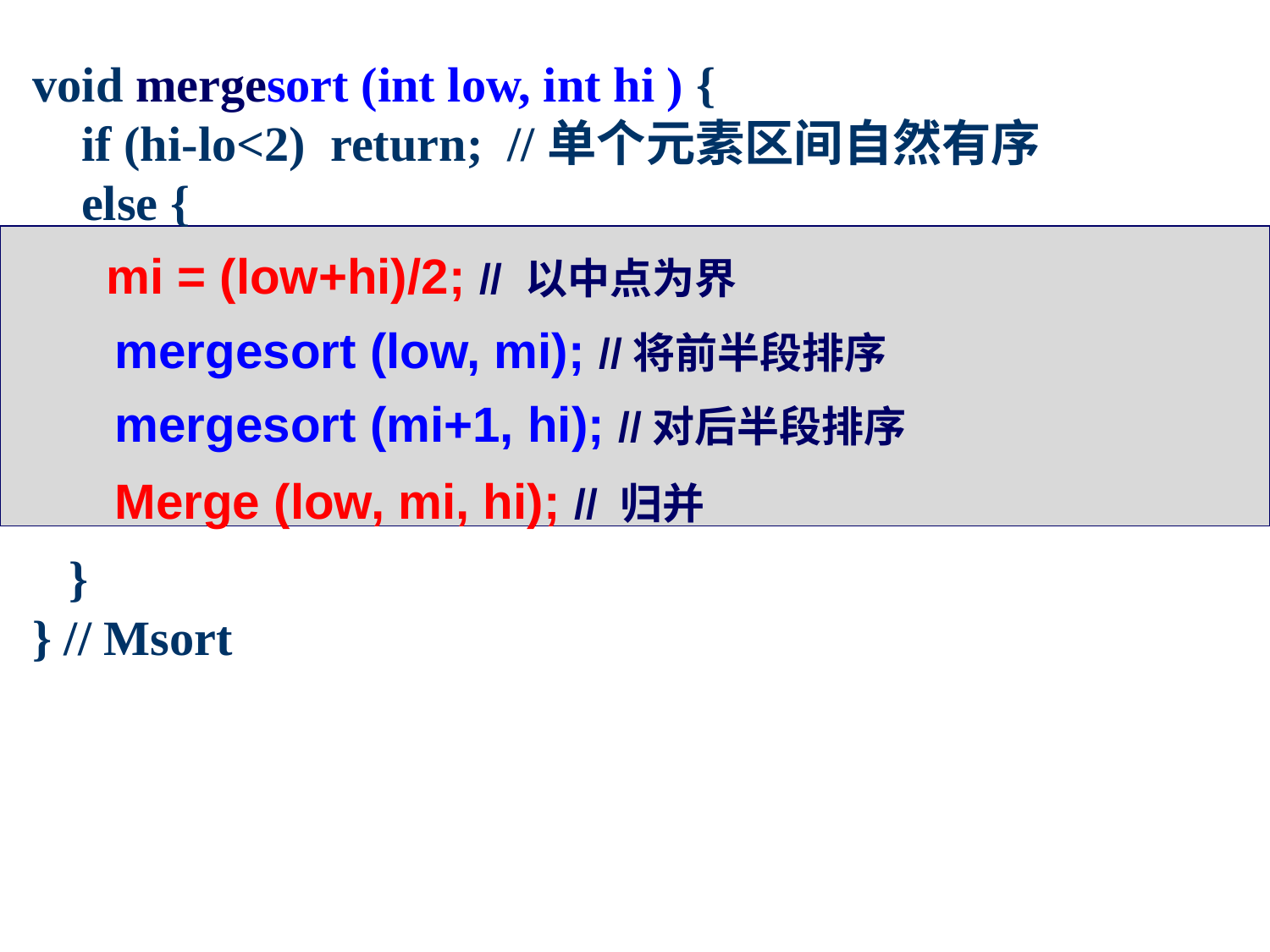

void mergesort (int low, int hi ) {
    if (hi-lo<2)  return;  //单个元素区间自然有序
    else {
      mi = (low+hi)/2; // 以中点为界
      mergesort (low, mi); //将前半段排序
      mergesort (mi+1, hi); //对后半段排序
      Merge (low, mi, hi); // 归并
   }
} // Msort